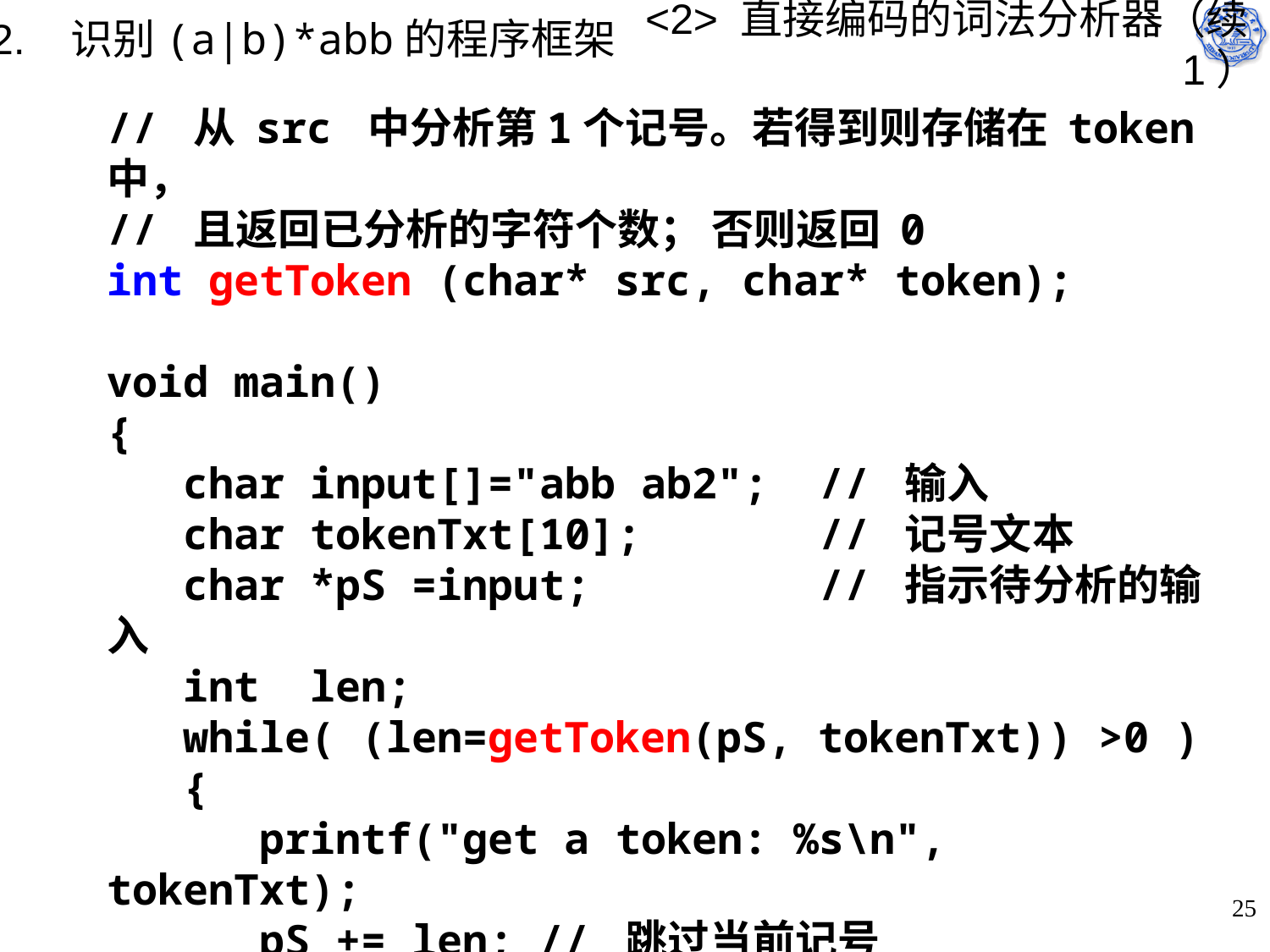

2.   识别(a|b)*abb的程序框架
# <2> 直接编码的词法分析器（续1）
// 从 src 中分析第1个记号。若得到则存储在 token中，
// 且返回已分析的字符个数； 否则返回 0
int getToken (char* src, char* token);

void main()
{
   char input[]="abb ab2";  // 输入
   char tokenTxt[10];       // 记号文本
   char *pS =input;         // 指示待分析的输入
   int  len;
   while( (len=getToken(pS, tokenTxt)) >0 )
   {
      printf("get a token: %s\n", tokenTxt);
      pS += len; // 跳过当前记号
   }
}
25